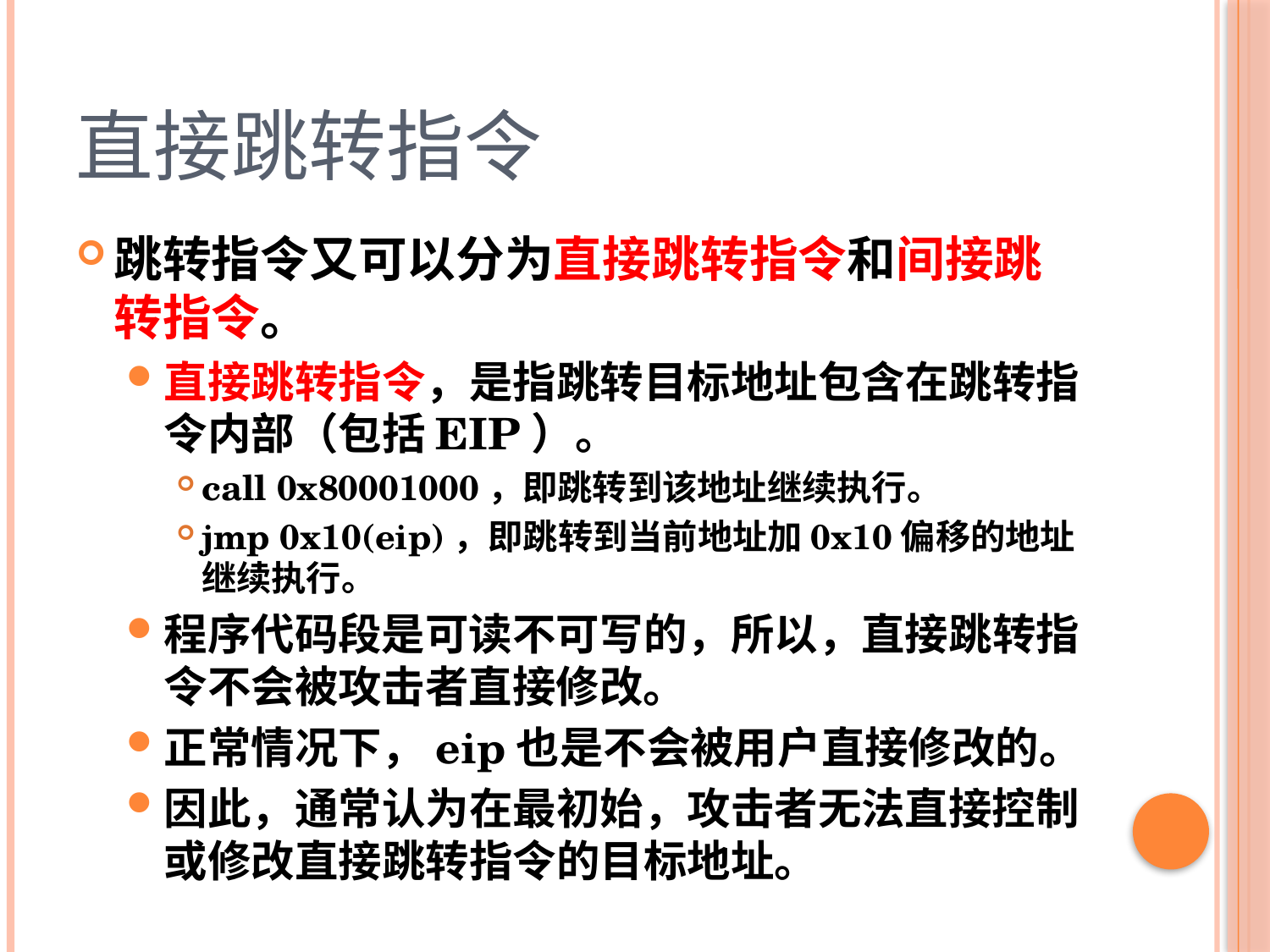

# 直接跳转指令
跳转指令又可以分为直接跳转指令和间接跳转指令。
直接跳转指令，是指跳转目标地址包含在跳转指令内部（包括EIP）。
call 0x80001000，即跳转到该地址继续执行。
jmp 0x10(eip)，即跳转到当前地址加0x10偏移的地址继续执行。
程序代码段是可读不可写的，所以，直接跳转指令不会被攻击者直接修改。
正常情况下，eip也是不会被用户直接修改的。
因此，通常认为在最初始，攻击者无法直接控制或修改直接跳转指令的目标地址。